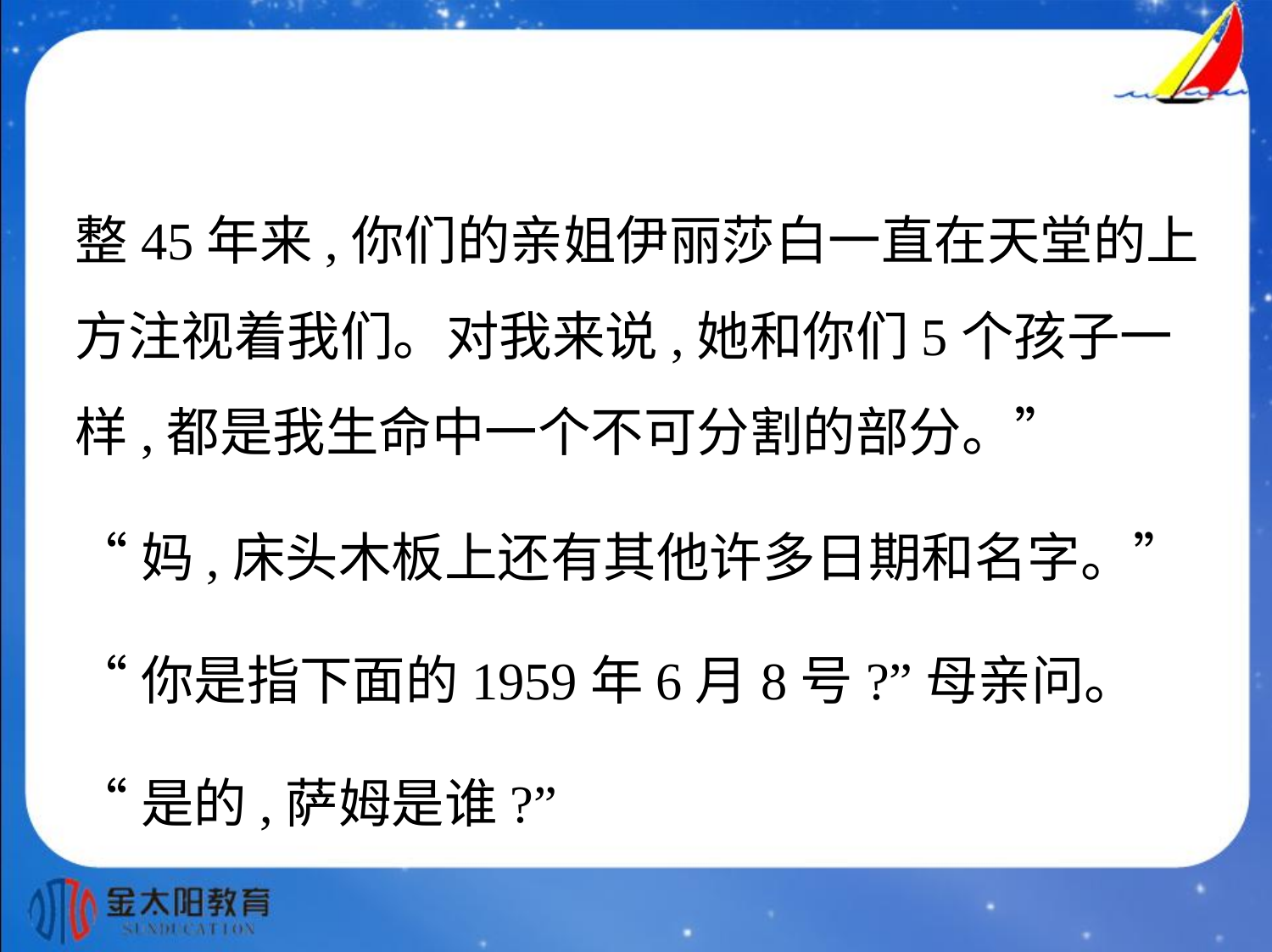

整45年来,你们的亲姐伊丽莎白一直在天堂的上
方注视着我们。对我来说,她和你们5个孩子一
样,都是我生命中一个不可分割的部分。”
“妈,床头木板上还有其他许多日期和名字。”
“你是指下面的1959年6月8号?”母亲问。
“是的,萨姆是谁?”